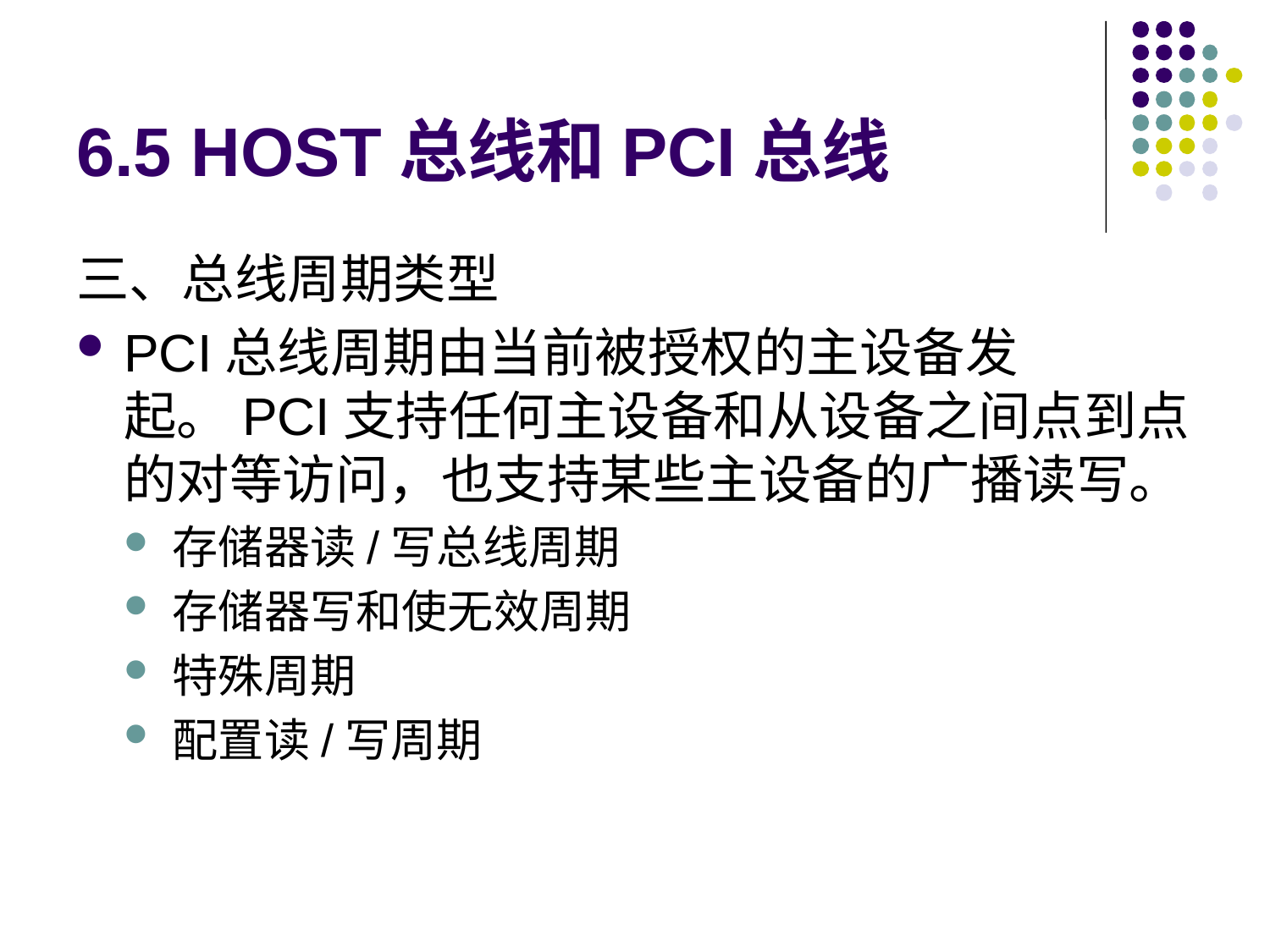

# 6.5 HOST总线和PCI总线
三、总线周期类型
PCI总线周期由当前被授权的主设备发起。PCI支持任何主设备和从设备之间点到点的对等访问，也支持某些主设备的广播读写。
存储器读/写总线周期
存储器写和使无效周期
特殊周期
配置读/写周期
70